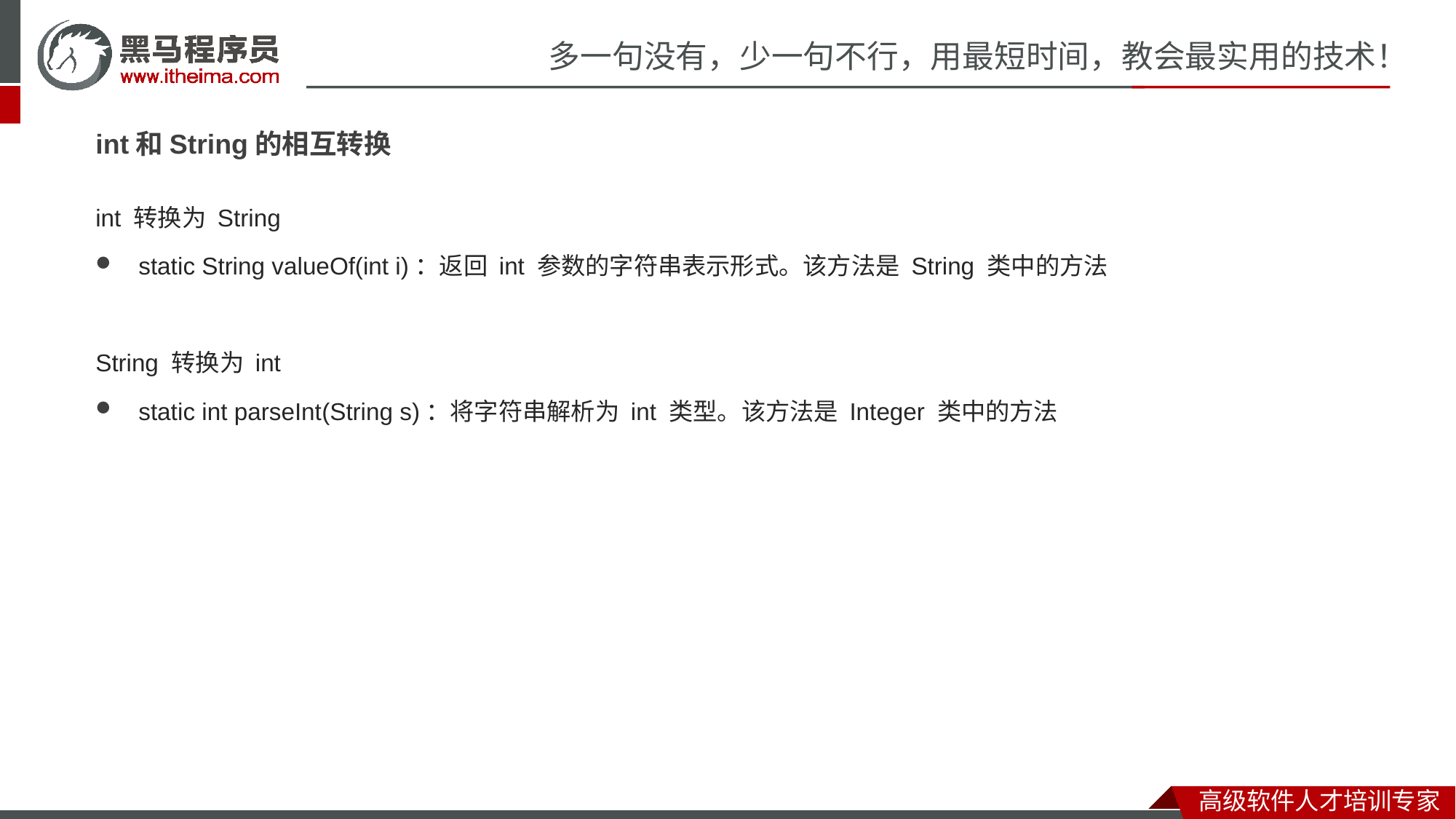

int和String的相互转换
int 转换为 String
static String valueOf(int i)：返回 int 参数的字符串表示形式。该方法是 String 类中的方法

String 转换为 int
static int parseInt​(String s)：将字符串解析为 int 类型。该方法是 Integer 类中的方法